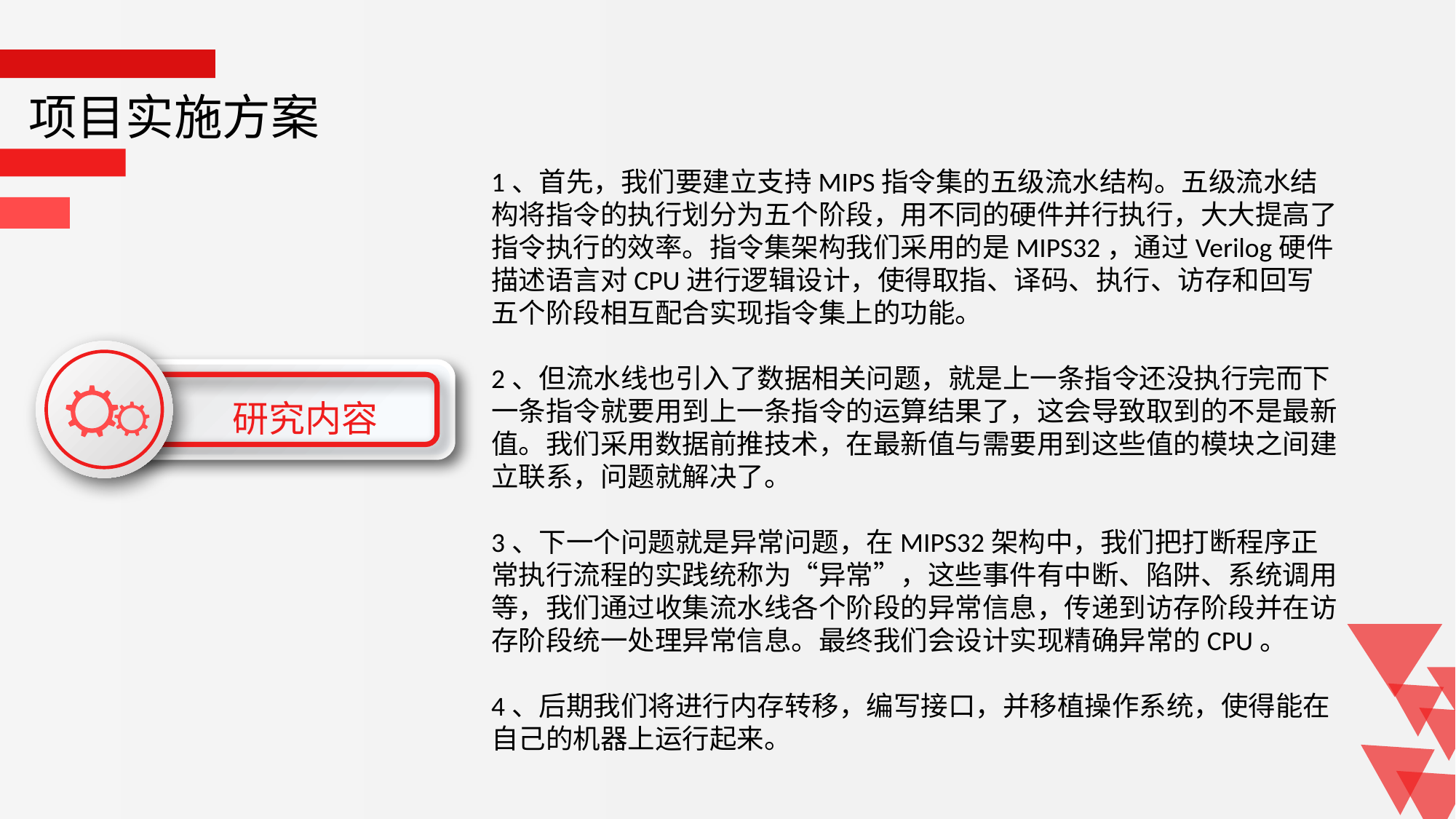

项目实施方案

1、首先，我们要建立支持MIPS指令集的五级流水结构。五级流水结构将指令的执行划分为五个阶段，用不同的硬件并行执行，大大提高了指令执行的效率。指令集架构我们采用的是MIPS32，通过Verilog硬件描述语言对CPU进行逻辑设计，使得取指、译码、执行、访存和回写五个阶段相互配合实现指令集上的功能。

2、但流水线也引入了数据相关问题，就是上一条指令还没执行完而下一条指令就要用到上一条指令的运算结果了，这会导致取到的不是最新值。我们采用数据前推技术，在最新值与需要用到这些值的模块之间建立联系，问题就解决了。

3、下一个问题就是异常问题，在MIPS32架构中，我们把打断程序正常执行流程的实践统称为“异常”，这些事件有中断、陷阱、系统调用等，我们通过收集流水线各个阶段的异常信息，传递到访存阶段并在访存阶段统一处理异常信息。最终我们会设计实现精确异常的CPU。

4、后期我们将进行内存转移，编写接口，并移植操作系统，使得能在自己的机器上运行起来。

研究内容